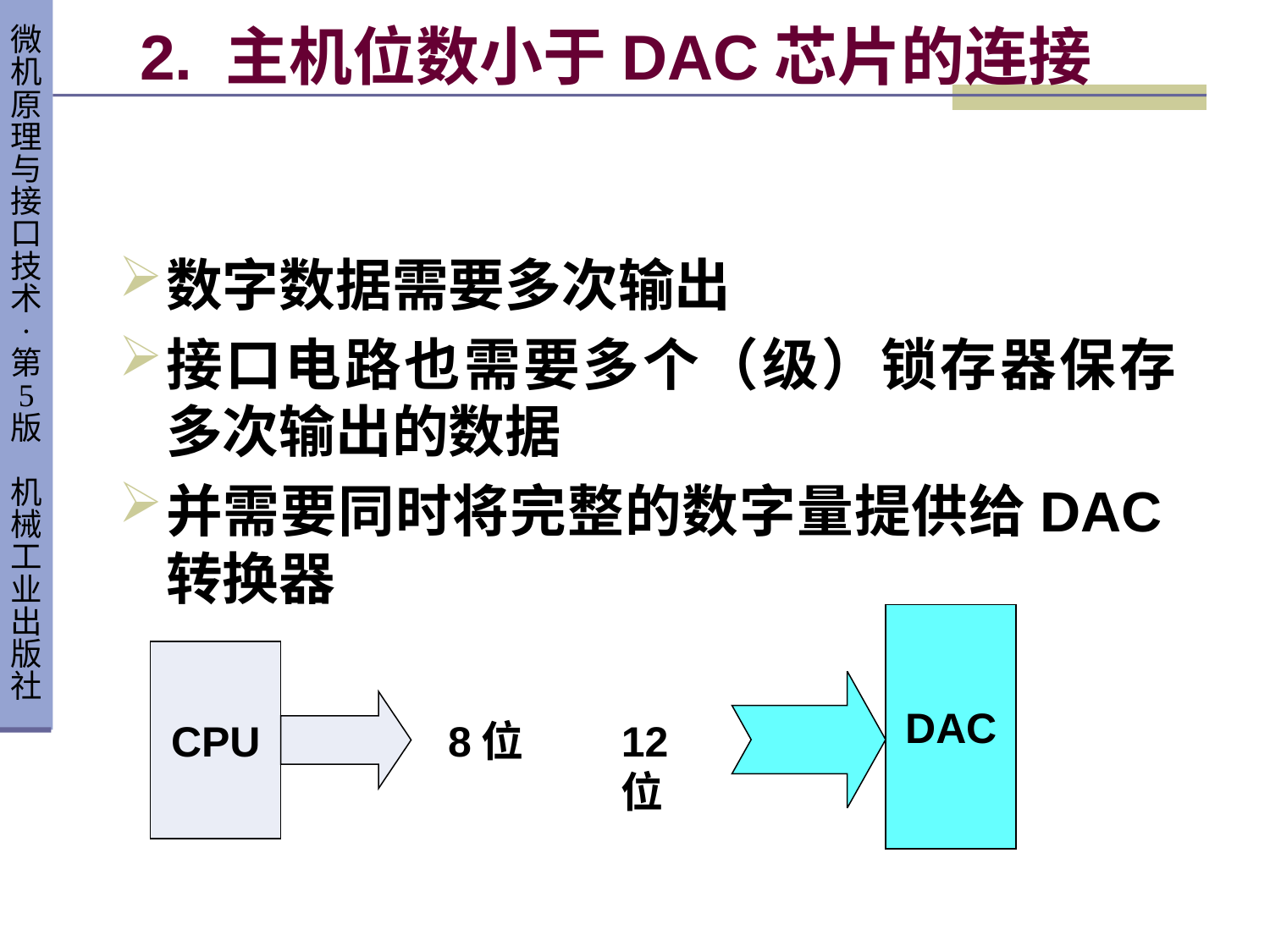

# 2. 主机位数小于DAC芯片的连接
数字数据需要多次输出
接口电路也需要多个（级）锁存器保存多次输出的数据
并需要同时将完整的数字量提供给DAC转换器
DAC

CPU

8位
12位